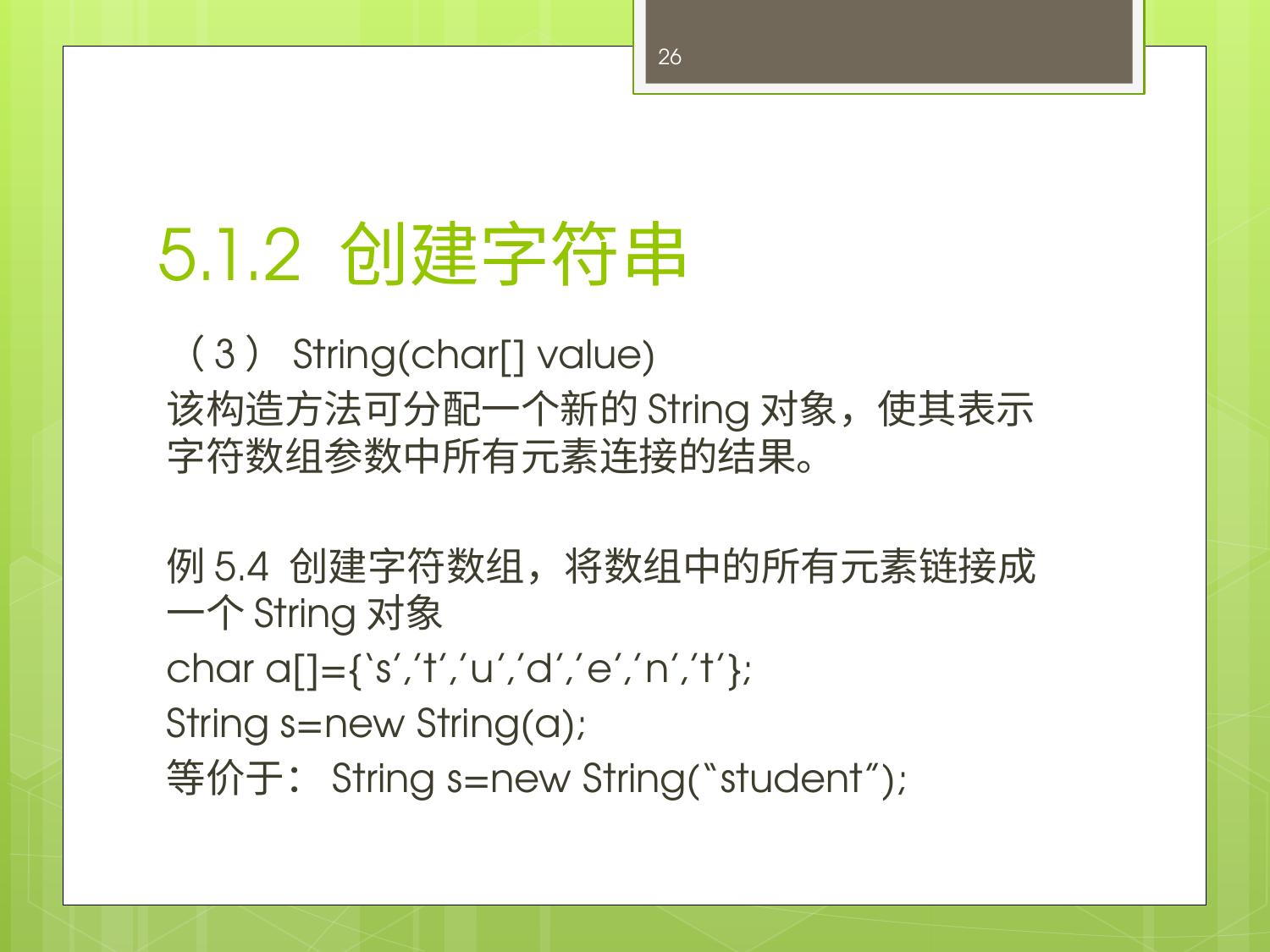

26
# 5.1.2 创建字符串
（3）String(char[] value)
该构造方法可分配一个新的String对象，使其表示字符数组参数中所有元素连接的结果。

例5.4 创建字符数组，将数组中的所有元素链接成一个String对象
char a[]={‘s’,’t’,’u’,’d’,’e’,’n’,’t’};
String s=new String(a);
等价于：String s=new String(“student”);